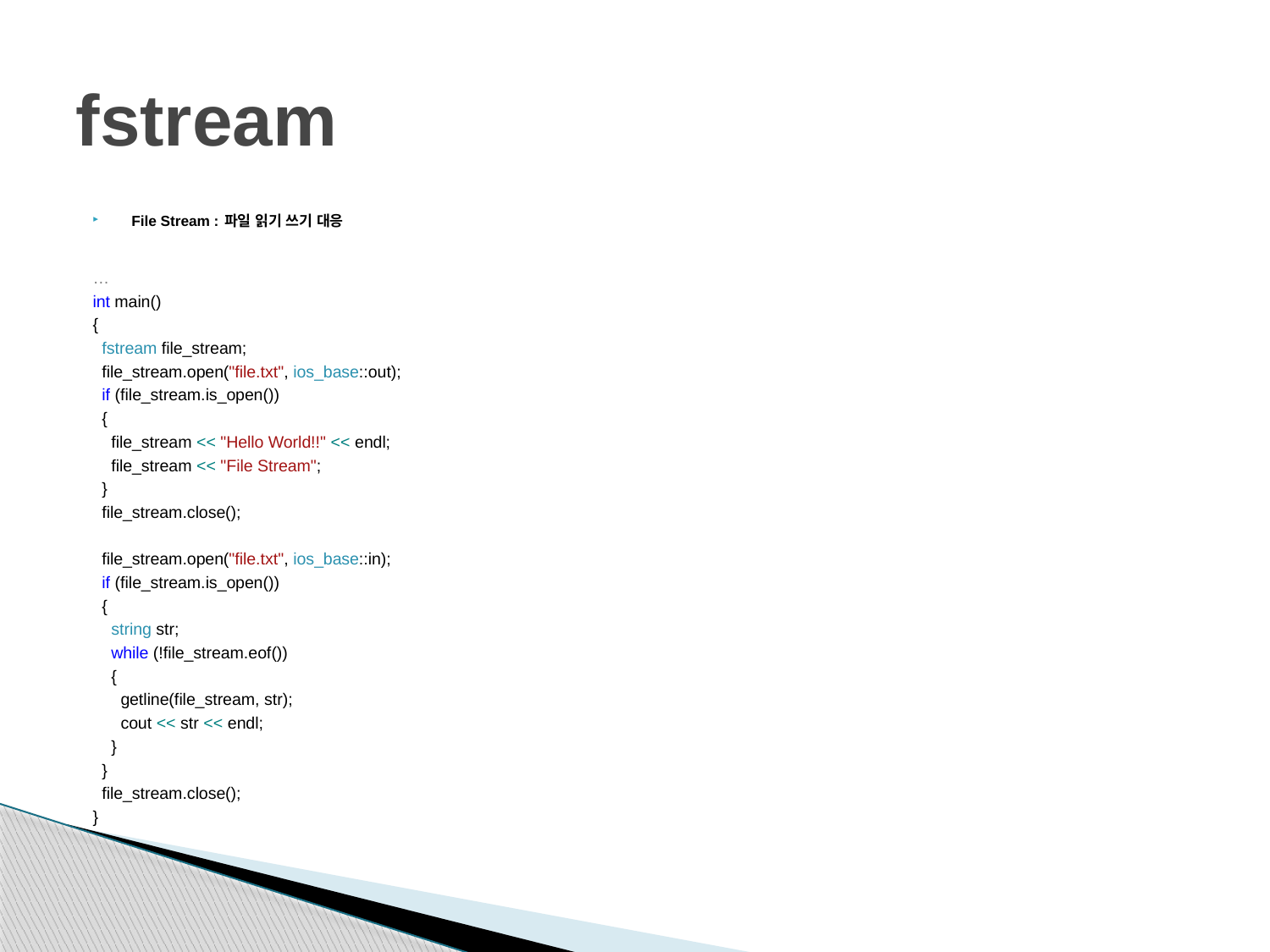

# fstream
File Stream : 파일 읽기 쓰기 대응

…
int main()
{
  fstream file_stream;
  file_stream.open("file.txt", ios_base::out);
  if (file_stream.is_open())
  {
    file_stream << "Hello World!!" << endl;
    file_stream << "File Stream";
  }
  file_stream.close();

  file_stream.open("file.txt", ios_base::in);
  if (file_stream.is_open())
  {
    string str;
    while (!file_stream.eof())
    {
      getline(file_stream, str);
      cout << str << endl;
    }
  }
  file_stream.close();
}